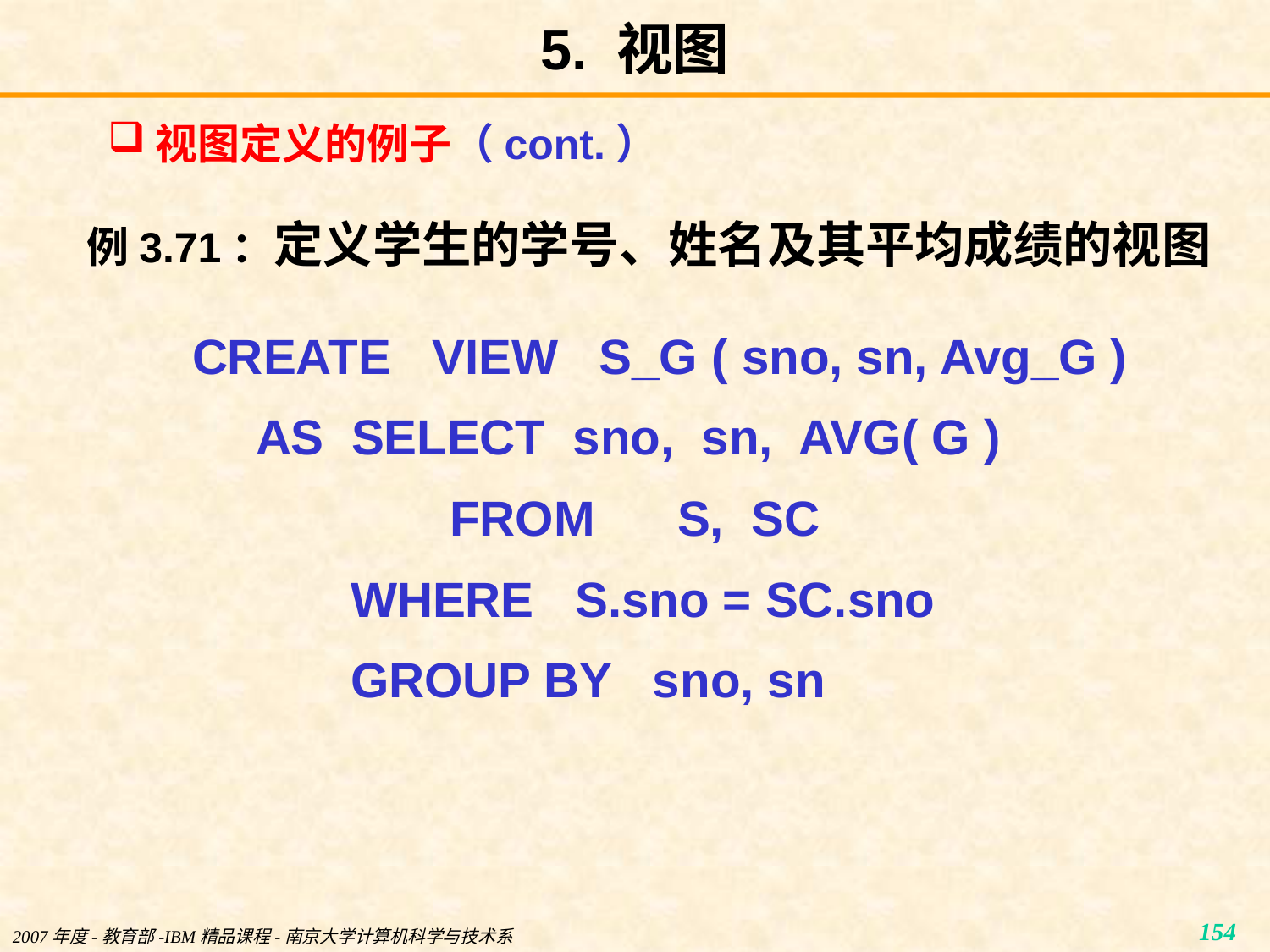

# 5. 视图
视图定义的例子（cont.）
例3.71：定义学生的学号、姓名及其平均成绩的视图
CREATE   VIEW   S_G ( sno, sn, Avg_G )
AS  SELECT  sno,  sn,  AVG( G )
		  FROM      S,  SC
	    WHERE   S.sno = SC.sno
	    GROUP BY   sno, sn
154
2007年度-教育部-IBM精品课程-南京大学计算机科学与技术系